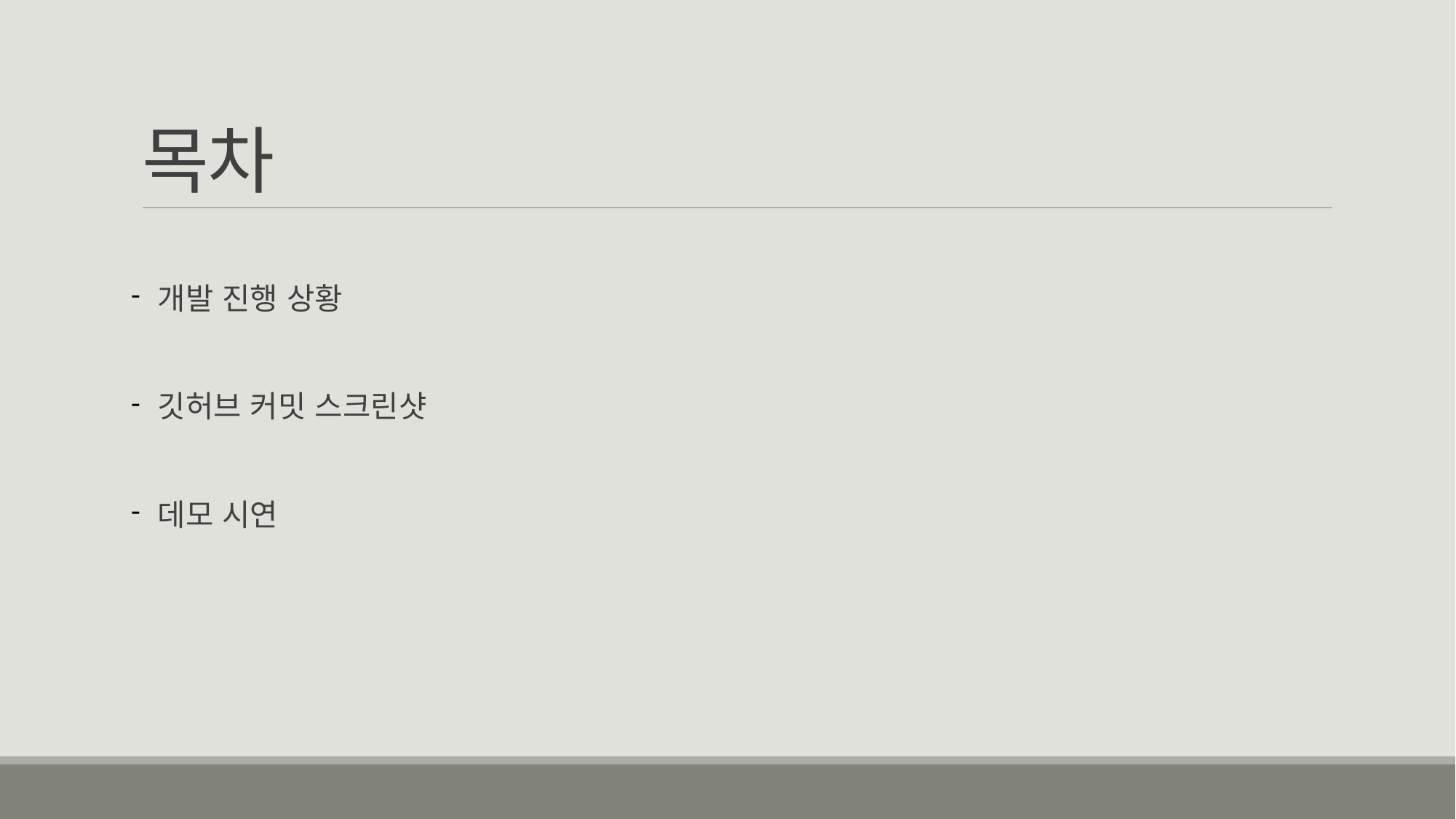

# 목차

 개발 진행 상황

 깃허브 커밋 스크린샷

 데모 시연